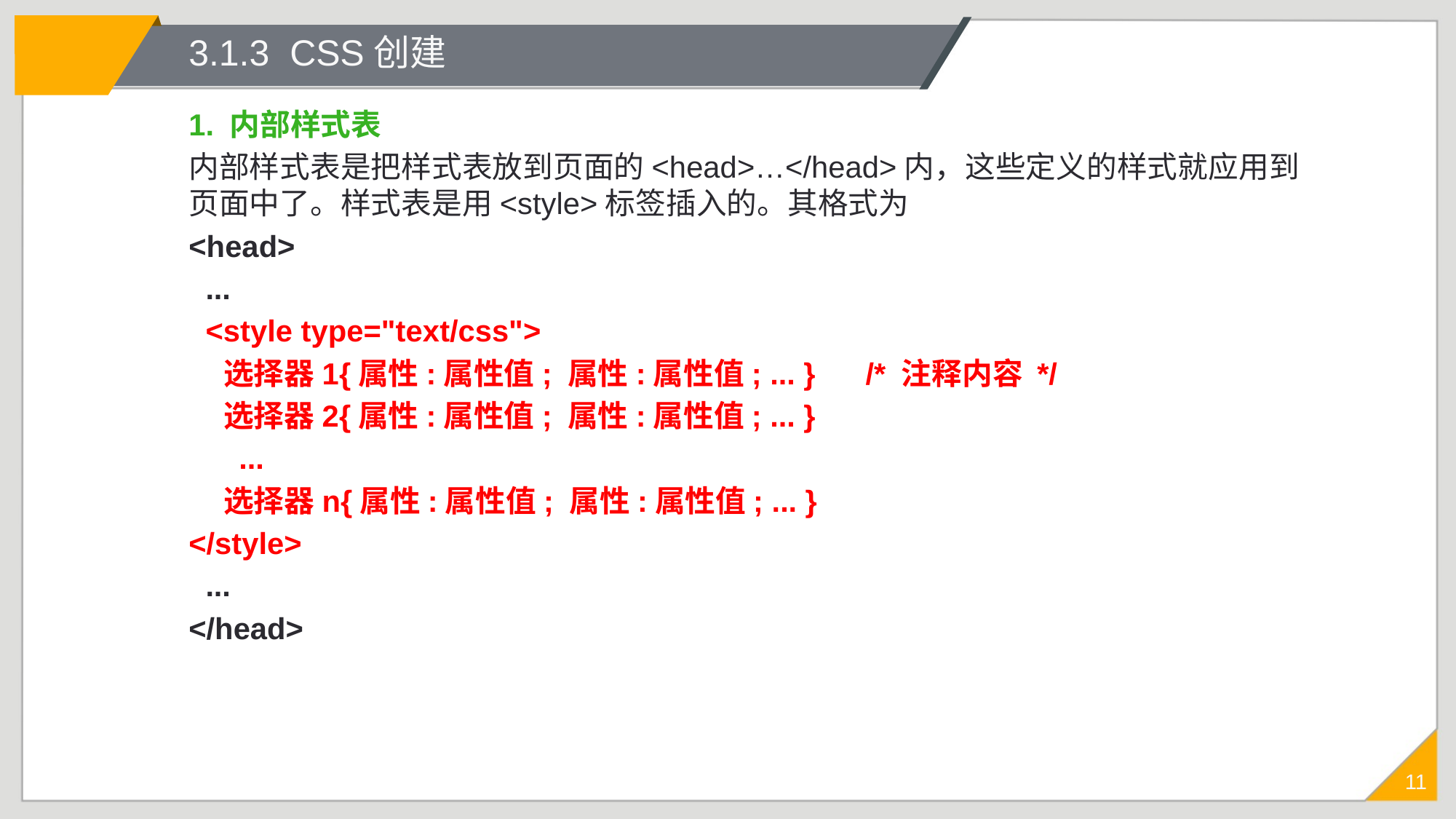

# 3.1.3  CSS创建
1. 内部样式表
内部样式表是把样式表放到页面的<head>…</head>内，这些定义的样式就应用到页面中了。样式表是用<style>标签插入的。其格式为
<head>
  ...
  <style type="text/css">
    选择器1{属性:属性值; 属性:属性值; ... }      /* 注释内容 */
    选择器2{属性:属性值; 属性:属性值; ... }
      ...
    选择器n{属性:属性值; 属性:属性值; ... }
</style>
  ...
</head>